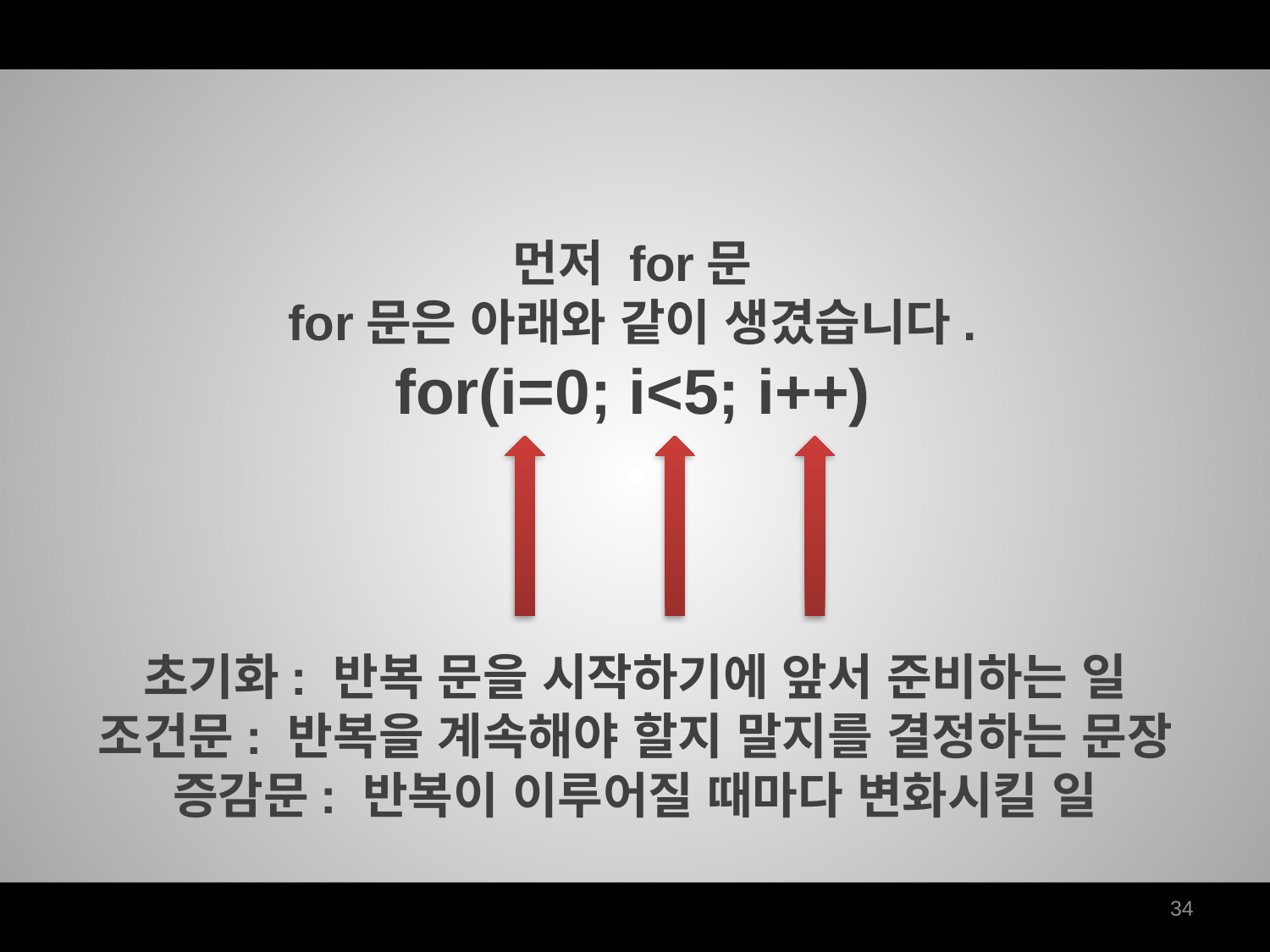

먼저 for문
for문은 아래와 같이 생겼습니다.
for(i=0; i<5; i++)

초기화: 반복 문을 시작하기에 앞서 준비하는 일
조건문: 반복을 계속해야 할지 말지를 결정하는 문장
증감문: 반복이 이루어질 때마다 변화시킬 일

34